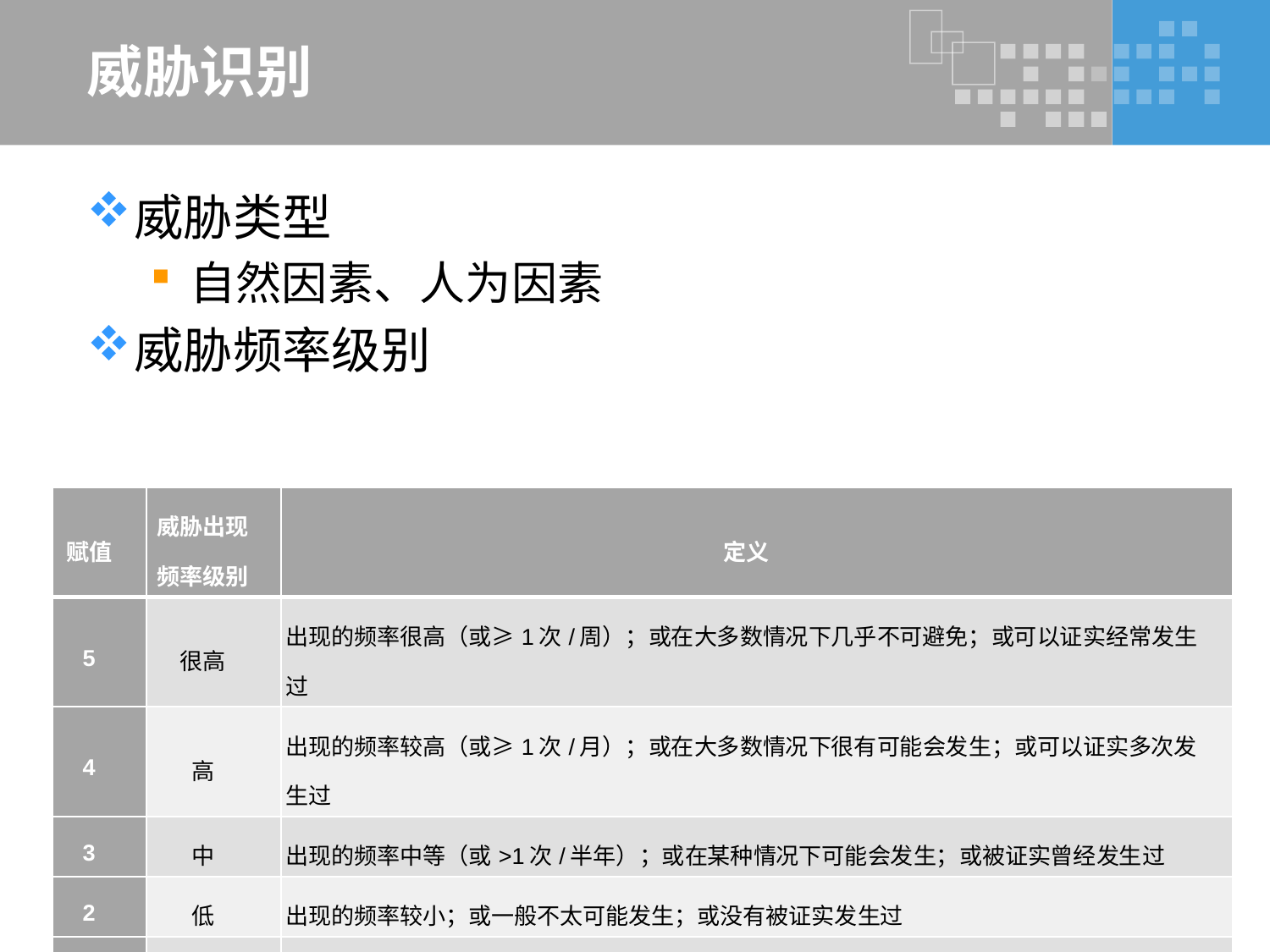

# 威胁识别
威胁类型
自然因素、人为因素
威胁频率级别

| 赋值 | 威胁出现频率级别 | 定义 |
| --- | --- | --- |
| 5 | 很高 | 出现的频率很高（或≥1次/周）；或在大多数情况下几乎不可避免；或可以证实经常发生过 |
| 4 | 高 | 出现的频率较高（或≥1次/月）；或在大多数情况下很有可能会发生；或可以证实多次发生过 |
| 3 | 中 | 出现的频率中等（或>1次/半年）；或在某种情况下可能会发生；或被证实曾经发生过 |
| 2 | 低 | 出现的频率较小；或一般不太可能发生；或没有被证实发生过 |
| 1 | 很低 | 威胁几乎不可能发生；仅可能在非常罕见和例外的情况下发生 |
46